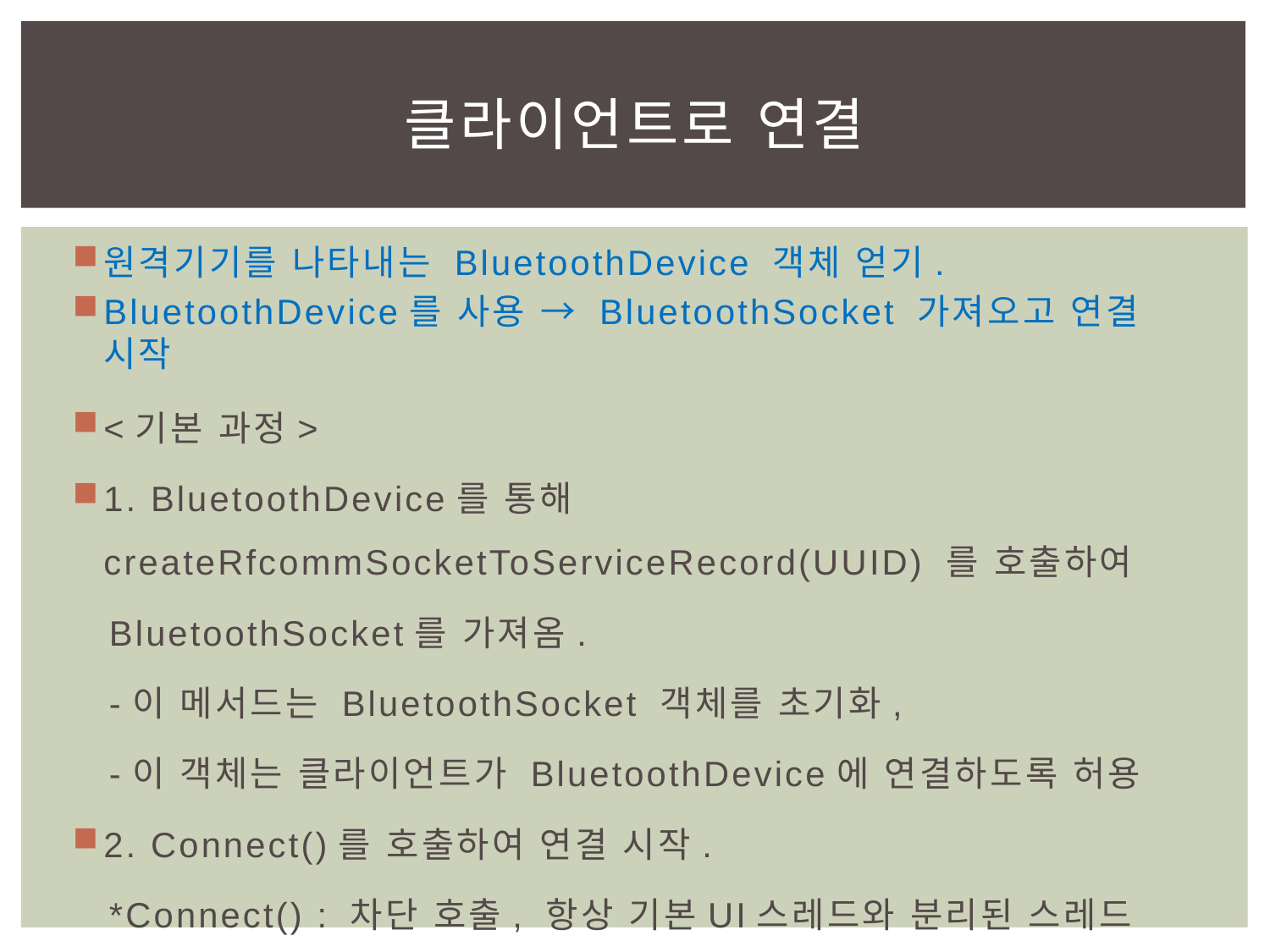

# 클라이언트로 연결
원격기기를 나타내는 BluetoothDevice 객체 얻기.
BluetoothDevice를 사용 → BluetoothSocket 가져오고 연결 시작

<기본 과정>
1. BluetoothDevice를 통해 createRfcommSocketToServiceRecord(UUID) 를 호출하여
   BluetoothSocket를 가져옴.
   -이 메서드는 BluetoothSocket 객체를 초기화,
   -이 객체는 클라이언트가 BluetoothDevice에 연결하도록 허용
2. Connect()를 호출하여 연결 시작.
   *Connect() : 차단 호출, 항상 기본UI스레드와 분리된 스레드 사용